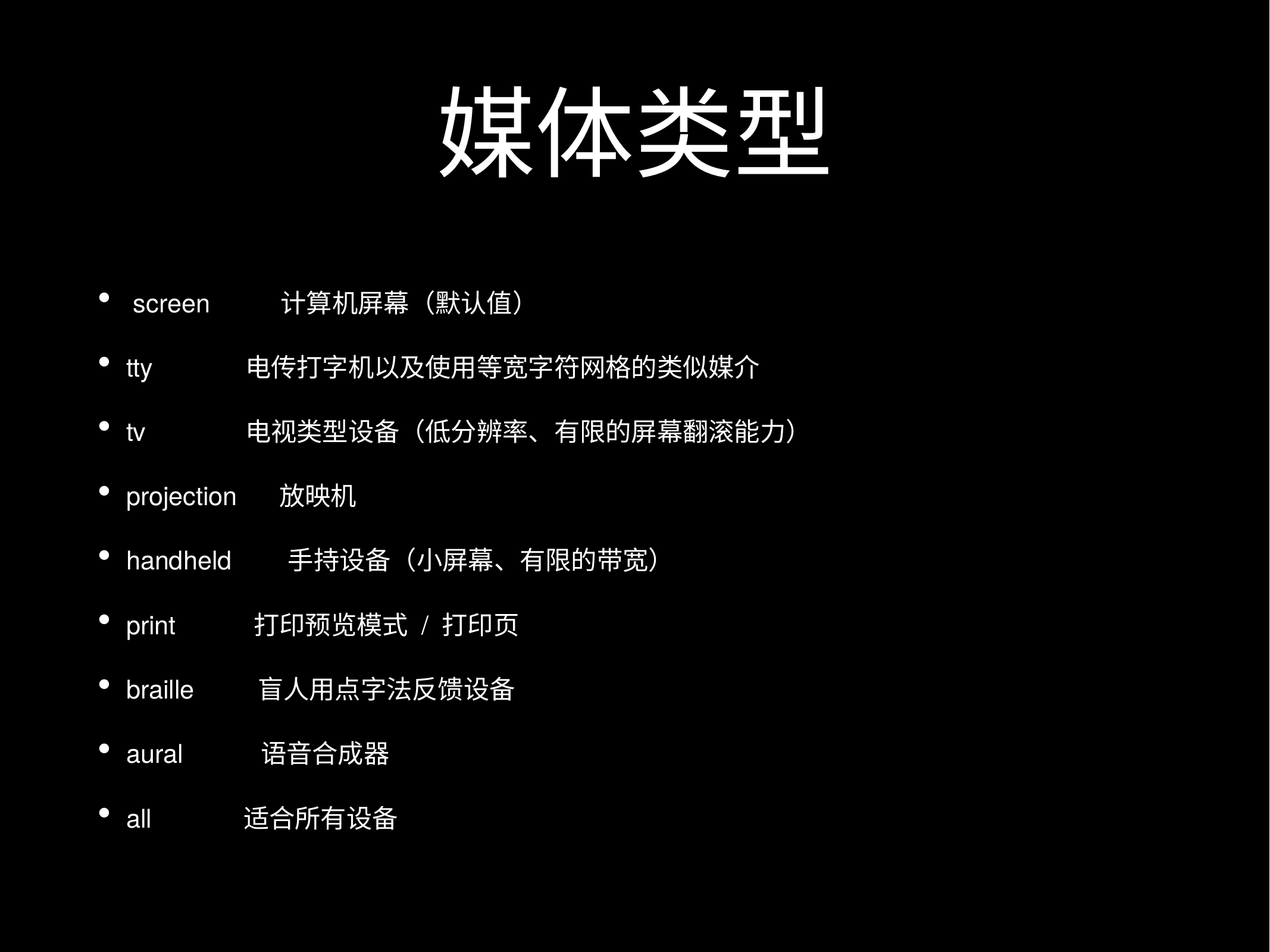

# 媒体类型
 screen         计算机屏幕（默认值）
tty            电传打字机以及使用等宽字符网格的类似媒介
tv             电视类型设备（低分辨率、有限的屏幕翻滚能力）
projection     放映机
handheld       手持设备（小屏幕、有限的带宽）
print          打印预览模式 / 打印页
braille        盲人用点字法反馈设备
aural          语音合成器
all            适合所有设备